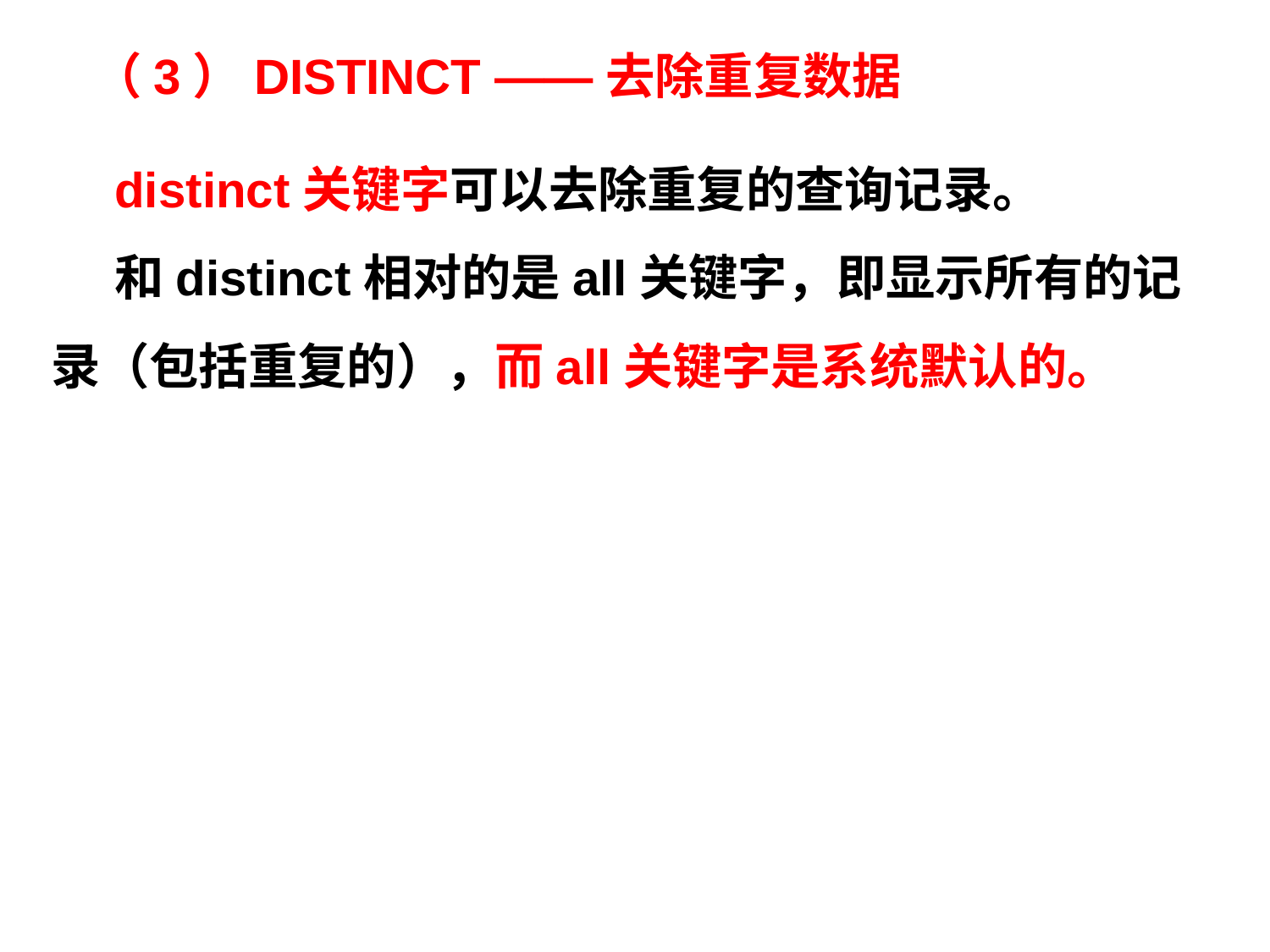

（3）DISTINCT ——去除重复数据
distinct关键字可以去除重复的查询记录。
和distinct相对的是all关键字，即显示所有的记录（包括重复的），而all关键字是系统默认的。